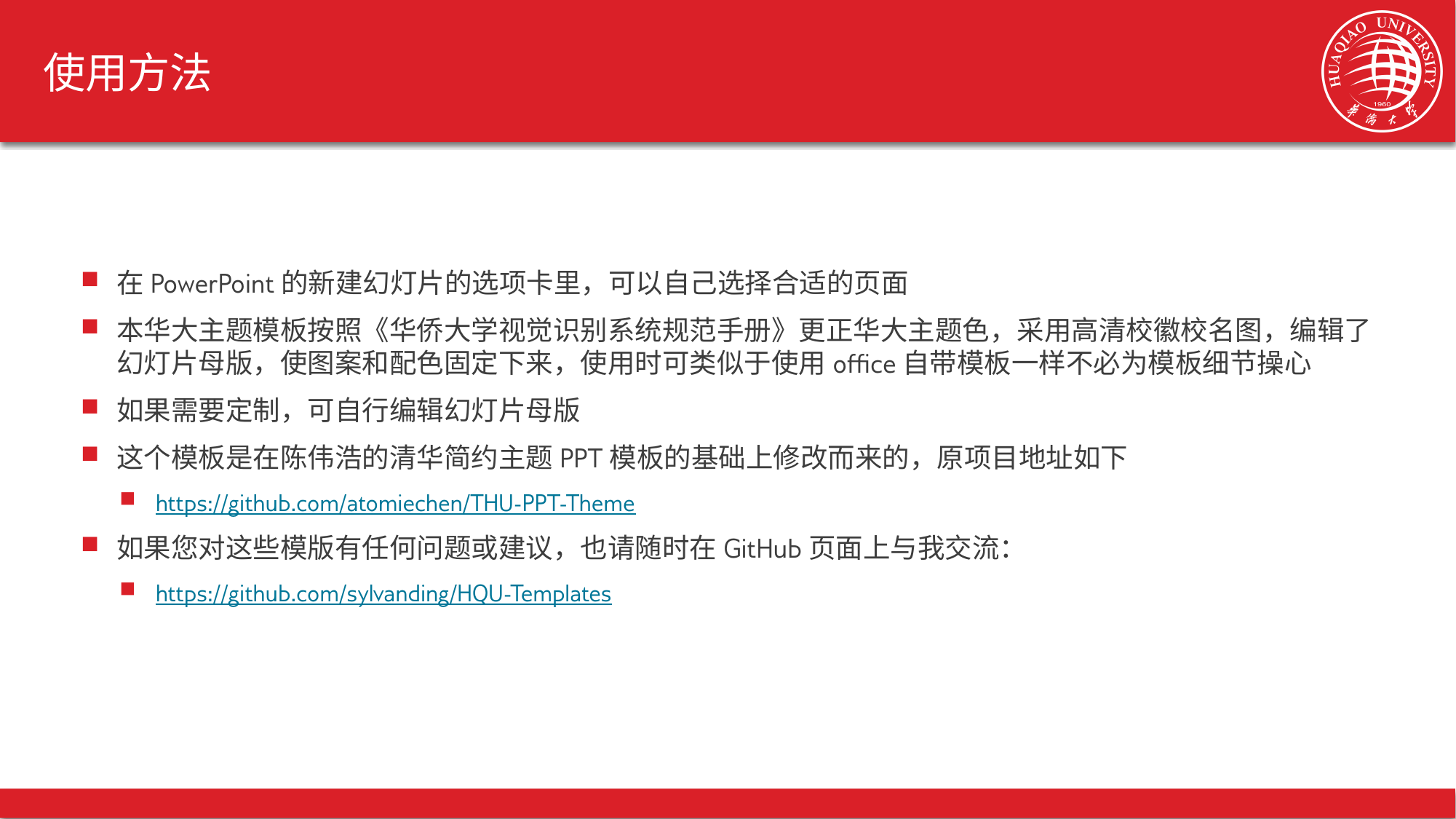

# 使用方法
在PowerPoint的新建幻灯片的选项卡里，可以自己选择合适的页面
本华大主题模板按照《华侨大学视觉识别系统规范手册》更正华大主题色，采用高清校徽校名图，编辑了幻灯片母版，使图案和配色固定下来，使用时可类似于使用office自带模板一样不必为模板细节操心
如果需要定制，可自行编辑幻灯片母版
这个模板是在陈伟浩的清华简约主题PPT模板的基础上修改而来的，原项目地址如下
https://github.com/atomiechen/THU-PPT-Theme
如果您对这些模版有任何问题或建议，也请随时在GitHub页面上与我交流：
https://github.com/sylvanding/HQU-Templates